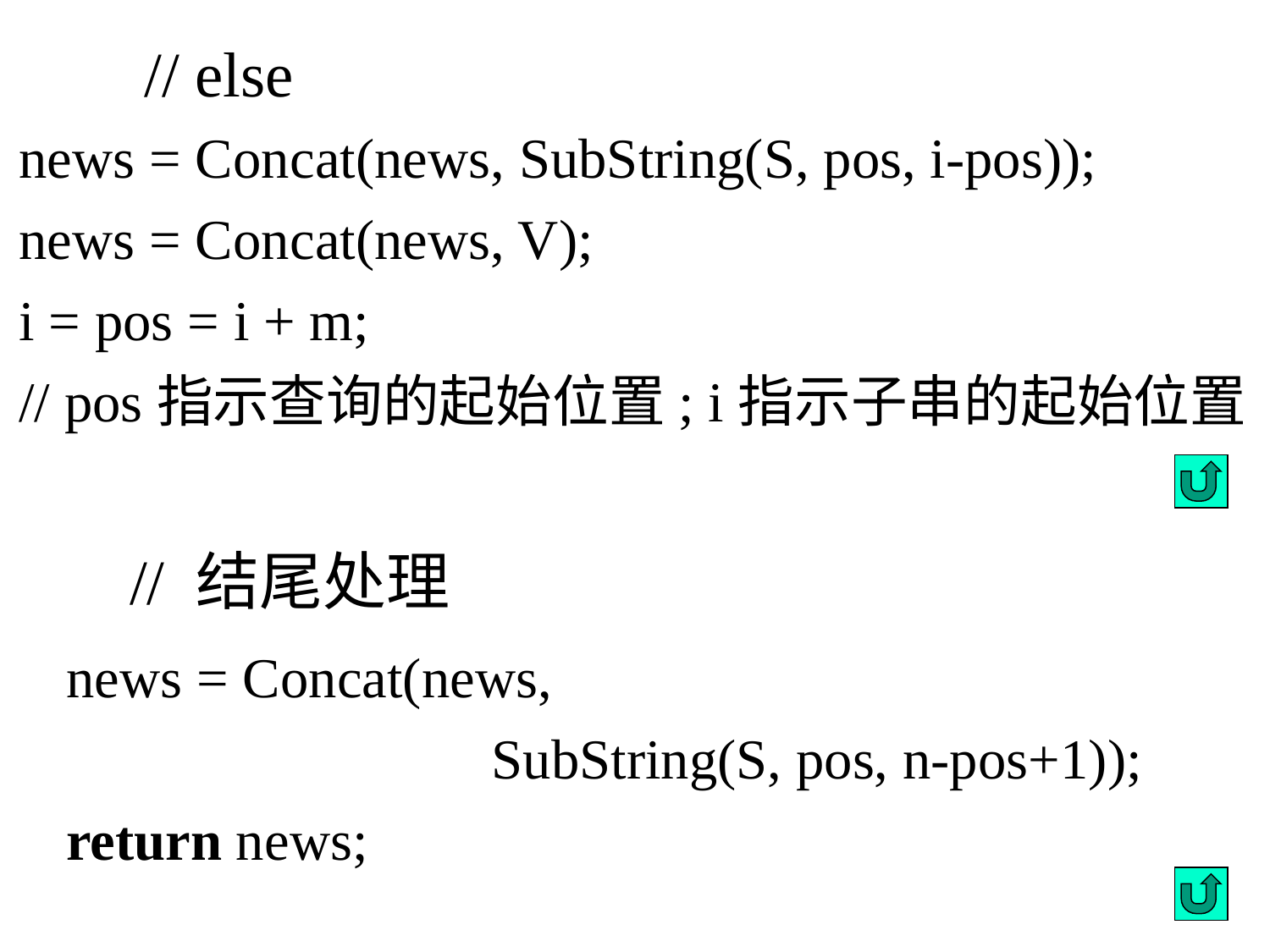

// else
news = Concat(news, SubString(S, pos, i-pos));
news = Concat(news, V);
i = pos = i + m;
// pos指示查询的起始位置; i指示子串的起始位置

// 结尾处理
news = Concat(news,
                              SubString(S, pos, n-pos+1));
return news;